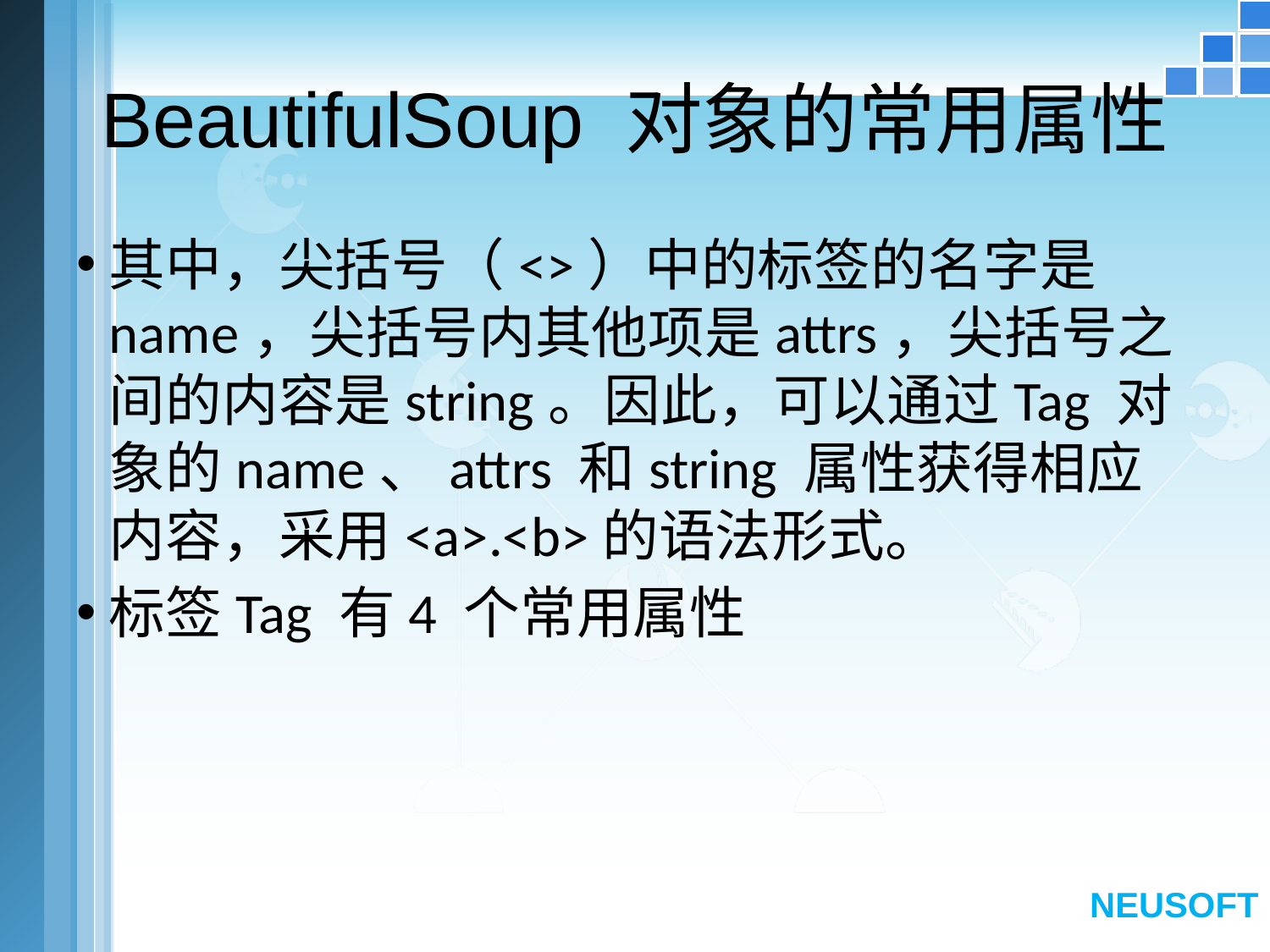

# BeautifulSoup 对象的常用属性
其中，尖括号（<>）中的标签的名字是name，尖括号内其他项是attrs，尖括号之间的内容是string。因此，可以通过Tag 对象的name、attrs 和string 属性获得相应内容，采用<a>.<b>的语法形式。
标签Tag 有4 个常用属性